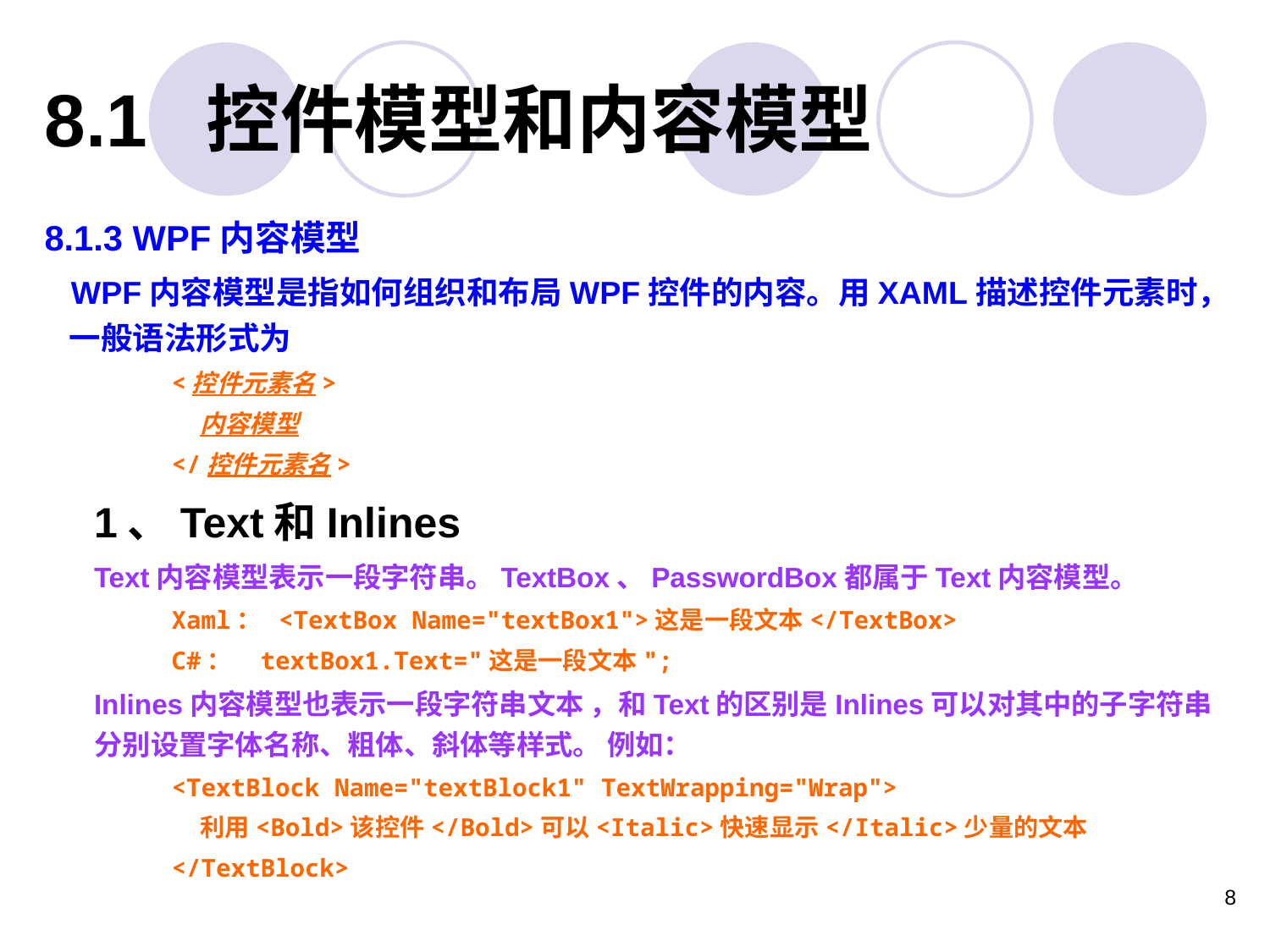

8.1  控件模型和内容模型
8.1.3 WPF内容模型
   WPF内容模型是指如何组织和布局WPF控件的内容。用XAML描述控件元素时，一般语法形式为
<控件元素名>
    内容模型
</控件元素名>
1、Text和Inlines
Text内容模型表示一段字符串。TextBox、PasswordBox都属于Text内容模型。
Xaml：  <TextBox Name="textBox1">这是一段文本</TextBox>
C#：    textBox1.Text="这是一段文本";
Inlines内容模型也表示一段字符串文本 ，和Text的区别是Inlines可以对其中的子字符串分别设置字体名称、粗体、斜体等样式。 例如：
<TextBlock Name="textBlock1" TextWrapping="Wrap">
    利用<Bold>该控件</Bold>可以<Italic>快速显示</Italic>少量的文本
</TextBlock>
8